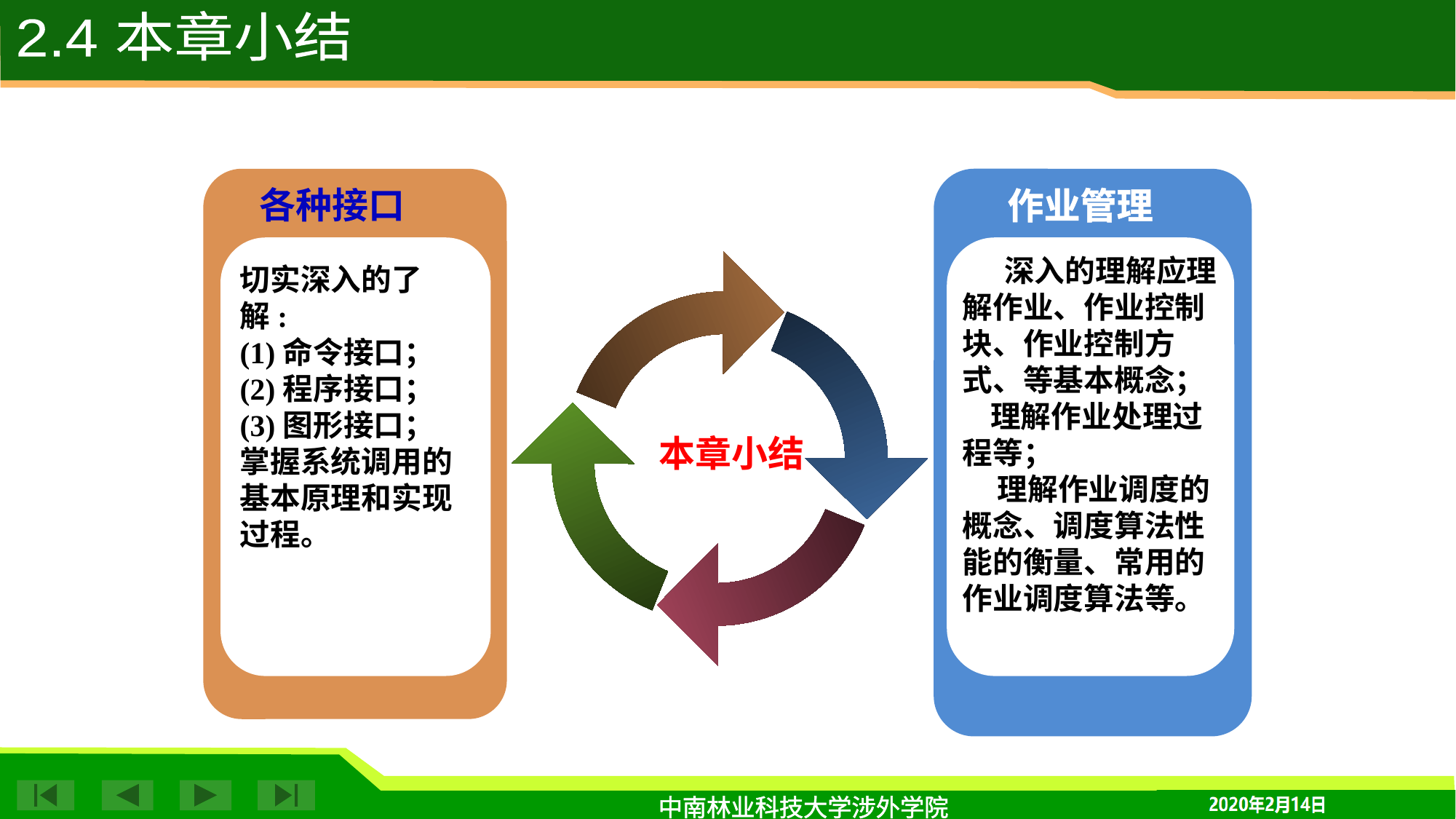

2.4 本章小结

各种接口
作业管理

     深入的理解应理解作业、作业控制块、作业控制方式、等基本概念；
   理解作业处理过程等；
    理解作业调度的概念、调度算法性能的衡量、常用的作业调度算法等。
切实深入的了解:
(1)命令接口；
(2)程序接口；
(3)图形接口；
掌握系统调用的基本原理和实现过程。

 本章小结